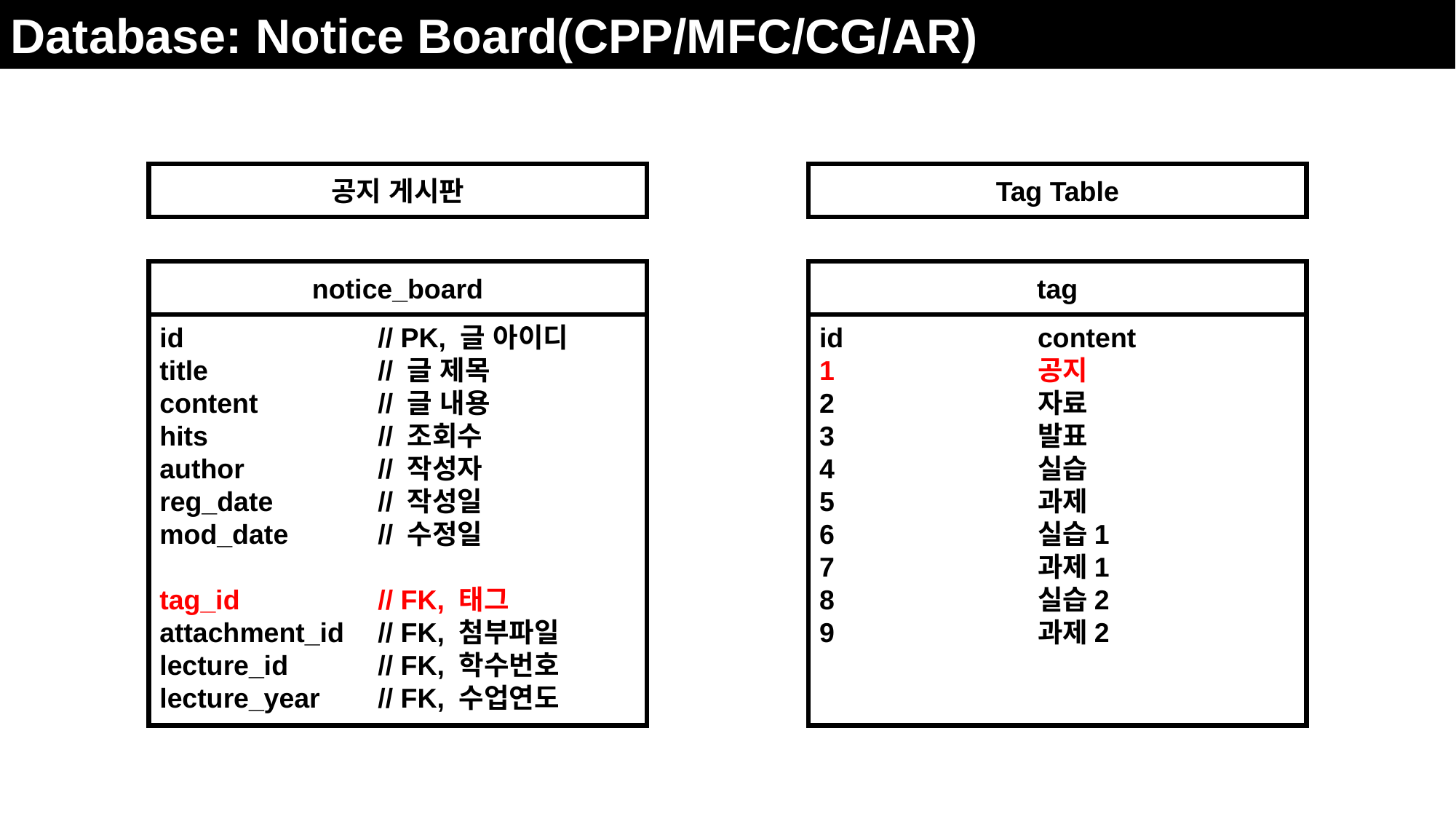

Database: Notice Board(CPP/MFC/CG/AR)
공지 게시판
Tag Table
notice_board
tag
id		// PK, 글 아이디
title		// 글 제목
content		// 글 내용
hits		// 조회수
author		// 작성자
reg_date	// 작성일
mod_date	// 수정일

tag_id		// FK, 태그
attachment_id	// FK, 첨부파일
lecture_id	// FK, 학수번호
lecture_year	// FK, 수업연도

id		content
1		공지
2		자료
3		발표
4		실습
5		과제
6		실습1
7		과제1
8		실습2
9		과제2